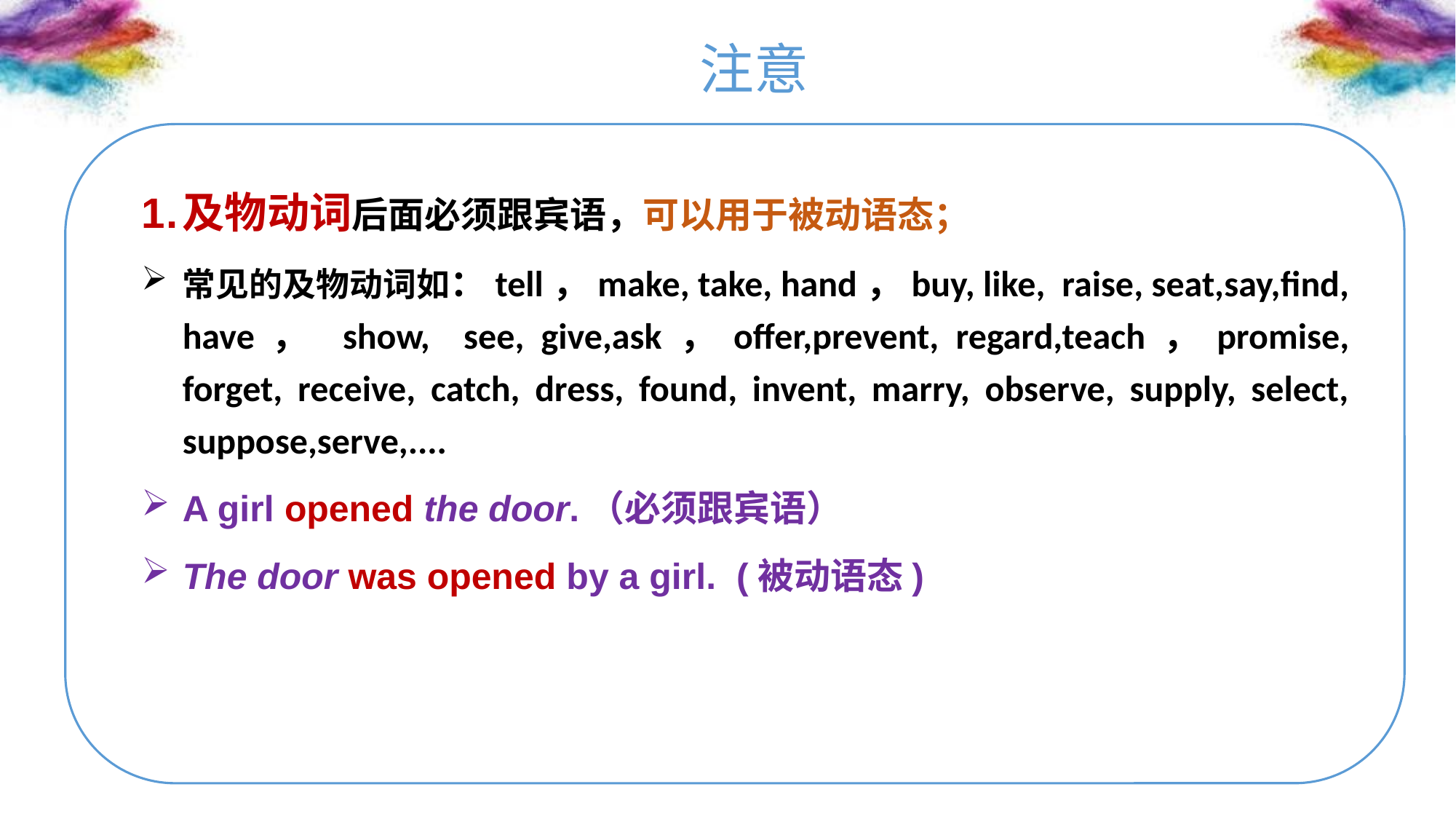

注意

及物动词后面必须跟宾语，可以用于被动语态；
常见的及物动词如：tell，make, take, hand，buy, like,  raise, seat,say,find, have， show,  see, give,ask，offer,prevent, regard,teach，promise, forget, receive, catch, dress, found, invent, marry, observe, supply, select, suppose,serve,....
A girl opened the door.（必须跟宾语）
The door was opened by a girl.  (被动语态)